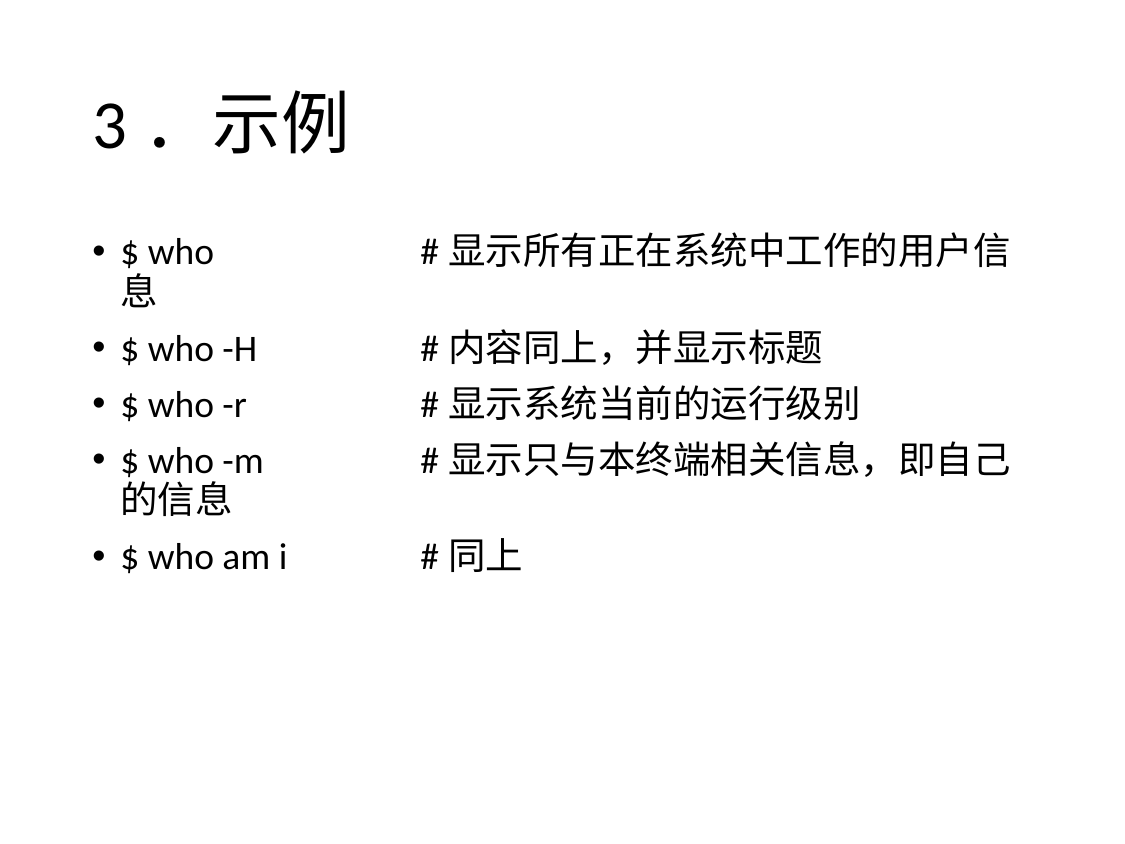

# 3．示例
$ who 		#显示所有正在系统中工作的用户信息
$ who -H 		#内容同上，并显示标题
$ who -r 		#显示系统当前的运行级别
$ who -m  	#显示只与本终端相关信息，即自己的信息
$ who am i 	#同上